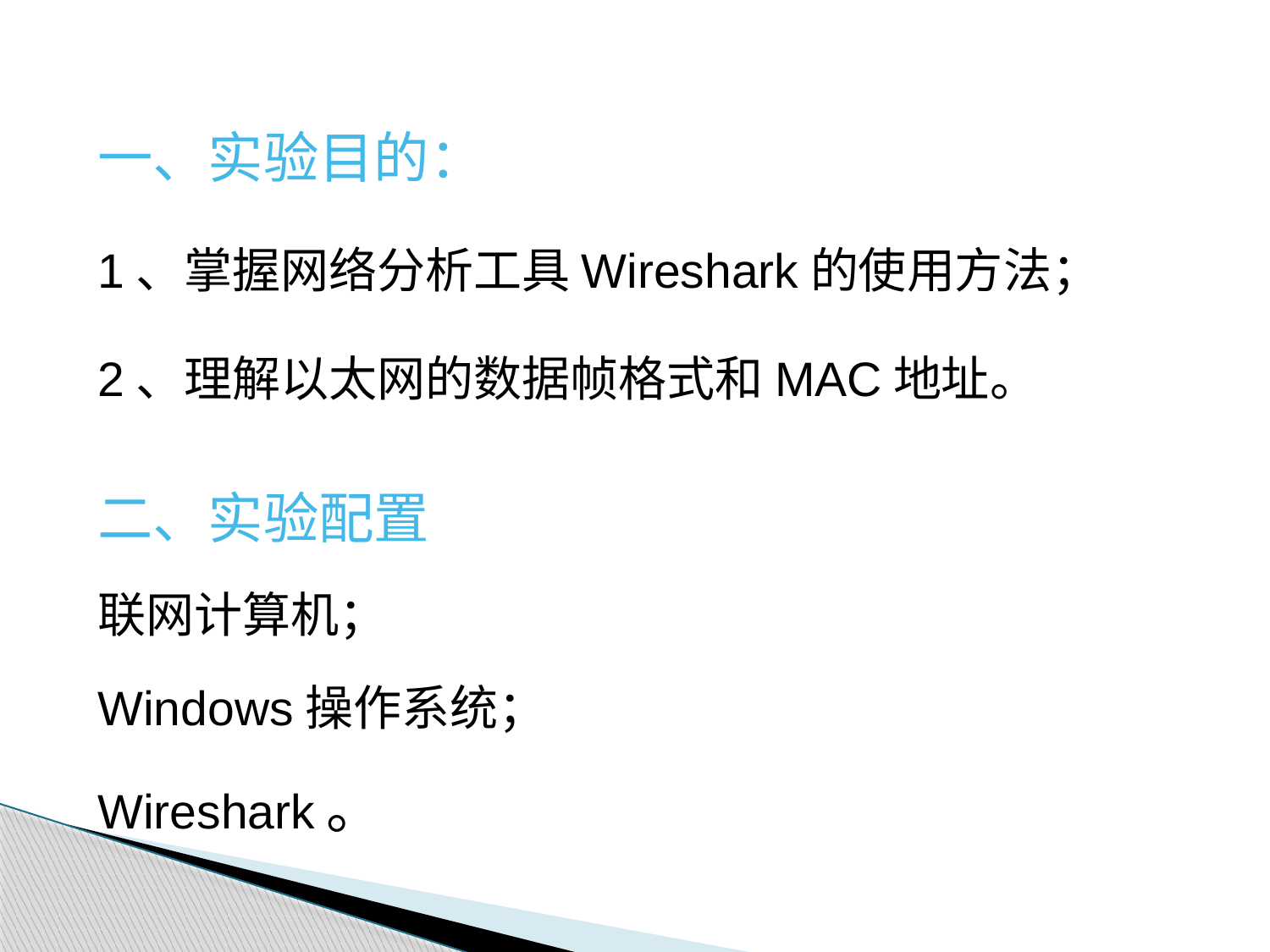

一、实验目的：
1、掌握网络分析工具Wireshark的使用方法；
2、理解以太网的数据帧格式和MAC地址。

二、实验配置
联网计算机；
Windows操作系统；
Wireshark。